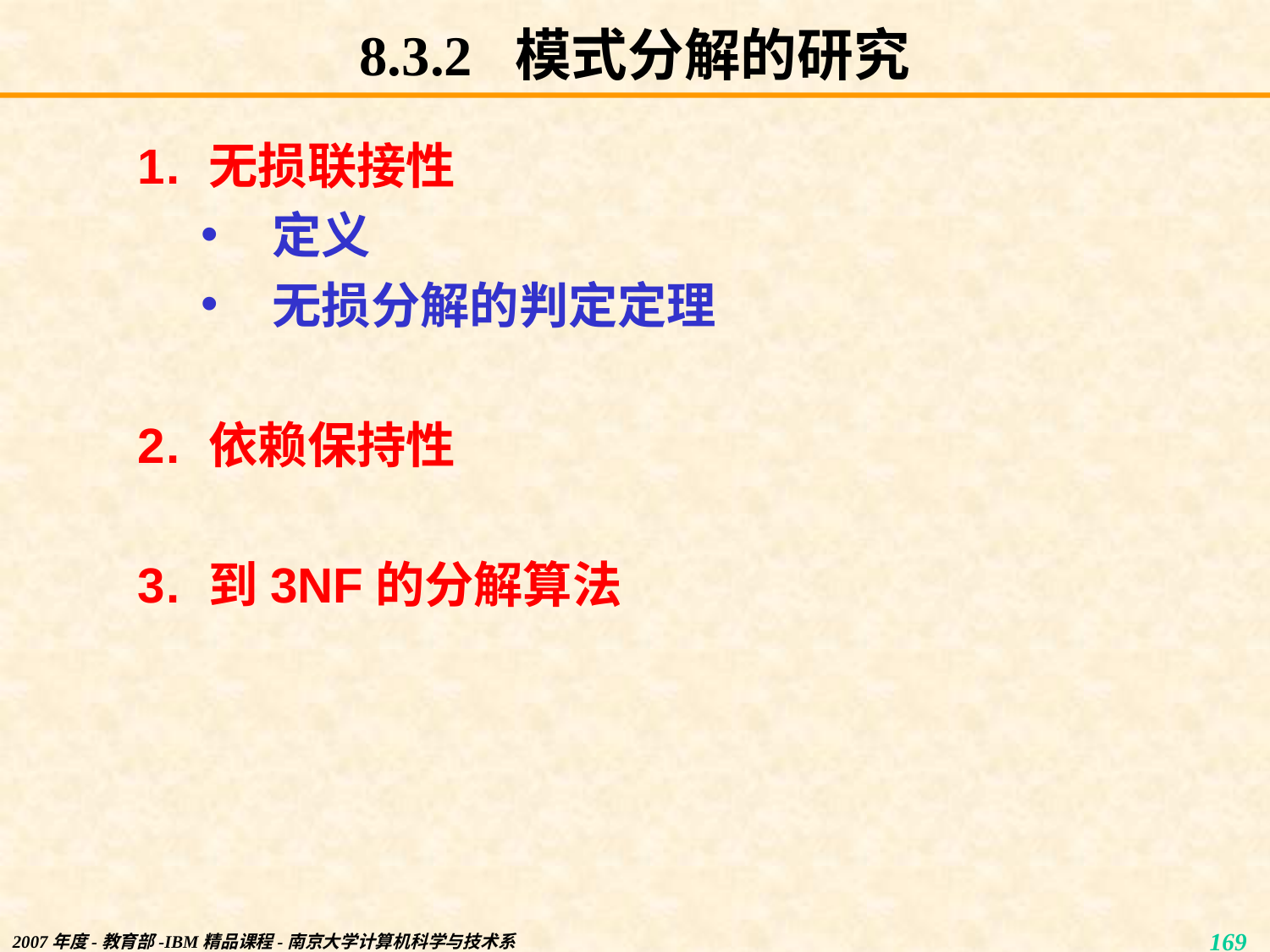

# 8.3.2  模式分解的研究
无损联接性
定义
无损分解的判定定理

依赖保持性

到3NF的分解算法
169
2007年度-教育部-IBM精品课程-南京大学计算机科学与技术系